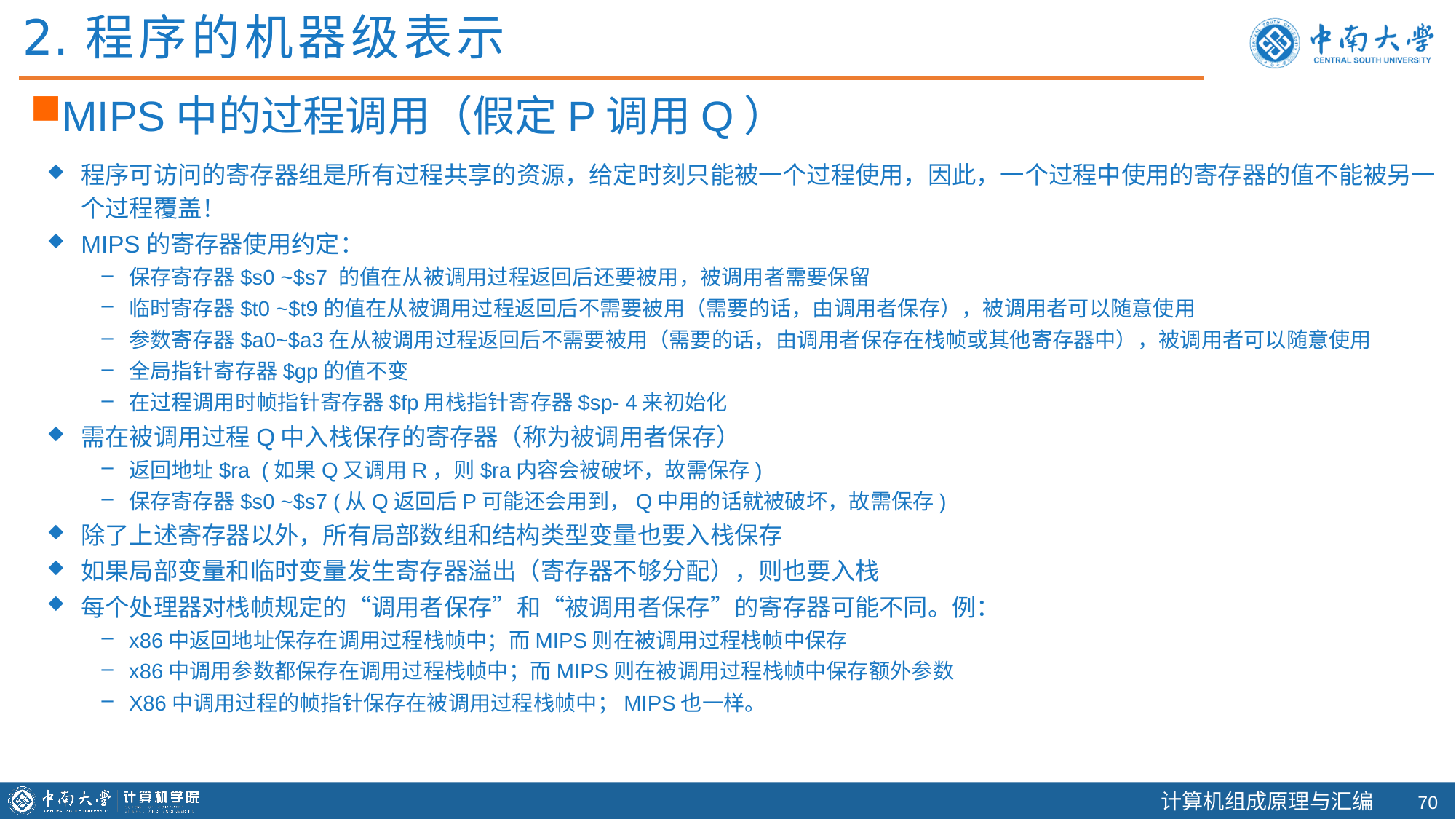

2.程序的机器级表示
MIPS中的过程调用（假定P调用Q）

程序可访问的寄存器组是所有过程共享的资源，给定时刻只能被一个过程使用，因此，一个过程中使用的寄存器的值不能被另一个过程覆盖！
MIPS的寄存器使用约定：
保存寄存器$s0 ~$s7 的值在从被调用过程返回后还要被用，被调用者需要保留
临时寄存器$t0 ~$t9的值在从被调用过程返回后不需要被用（需要的话，由调用者保存），被调用者可以随意使用
参数寄存器$a0~$a3在从被调用过程返回后不需要被用（需要的话，由调用者保存在栈帧或其他寄存器中），被调用者可以随意使用
全局指针寄存器$gp的值不变
在过程调用时帧指针寄存器$fp用栈指针寄存器$sp- 4来初始化
需在被调用过程Q中入栈保存的寄存器（称为被调用者保存）
返回地址$ra  (如果Q又调用R，则$ra内容会被破坏，故需保存)
保存寄存器$s0 ~$s7 (从Q返回后P可能还会用到，Q中用的话就被破坏，故需保存)
除了上述寄存器以外，所有局部数组和结构类型变量也要入栈保存
如果局部变量和临时变量发生寄存器溢出（寄存器不够分配），则也要入栈
每个处理器对栈帧规定的“调用者保存”和“被调用者保存”的寄存器可能不同。例：
x86中返回地址保存在调用过程栈帧中；而MIPS则在被调用过程栈帧中保存
x86中调用参数都保存在调用过程栈帧中；而MIPS则在被调用过程栈帧中保存额外参数
X86中调用过程的帧指针保存在被调用过程栈帧中；MIPS也一样。
70